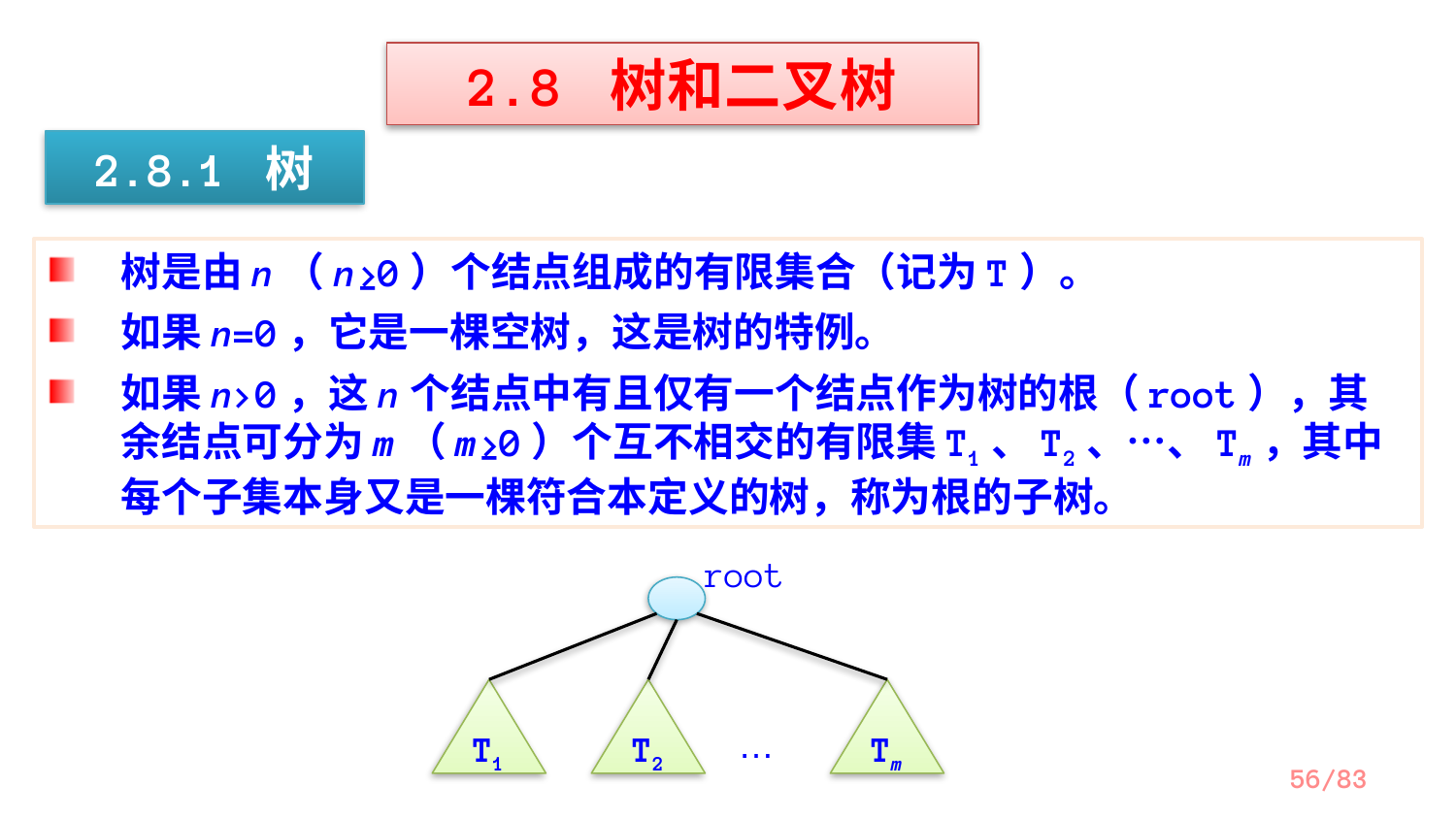

2.8 树和二叉树
2.8.1 树
树是由n（n≥0）个结点组成的有限集合（记为T）。
如果n=0，它是一棵空树，这是树的特例。
如果n>0，这n个结点中有且仅有一个结点作为树的根（root），其余结点可分为m（m≥0）个互不相交的有限集T1、T2、…、Tm，其中每个子集本身又是一棵符合本定义的树，称为根的子树。
root

T2
Tm
T1
 …
56/83